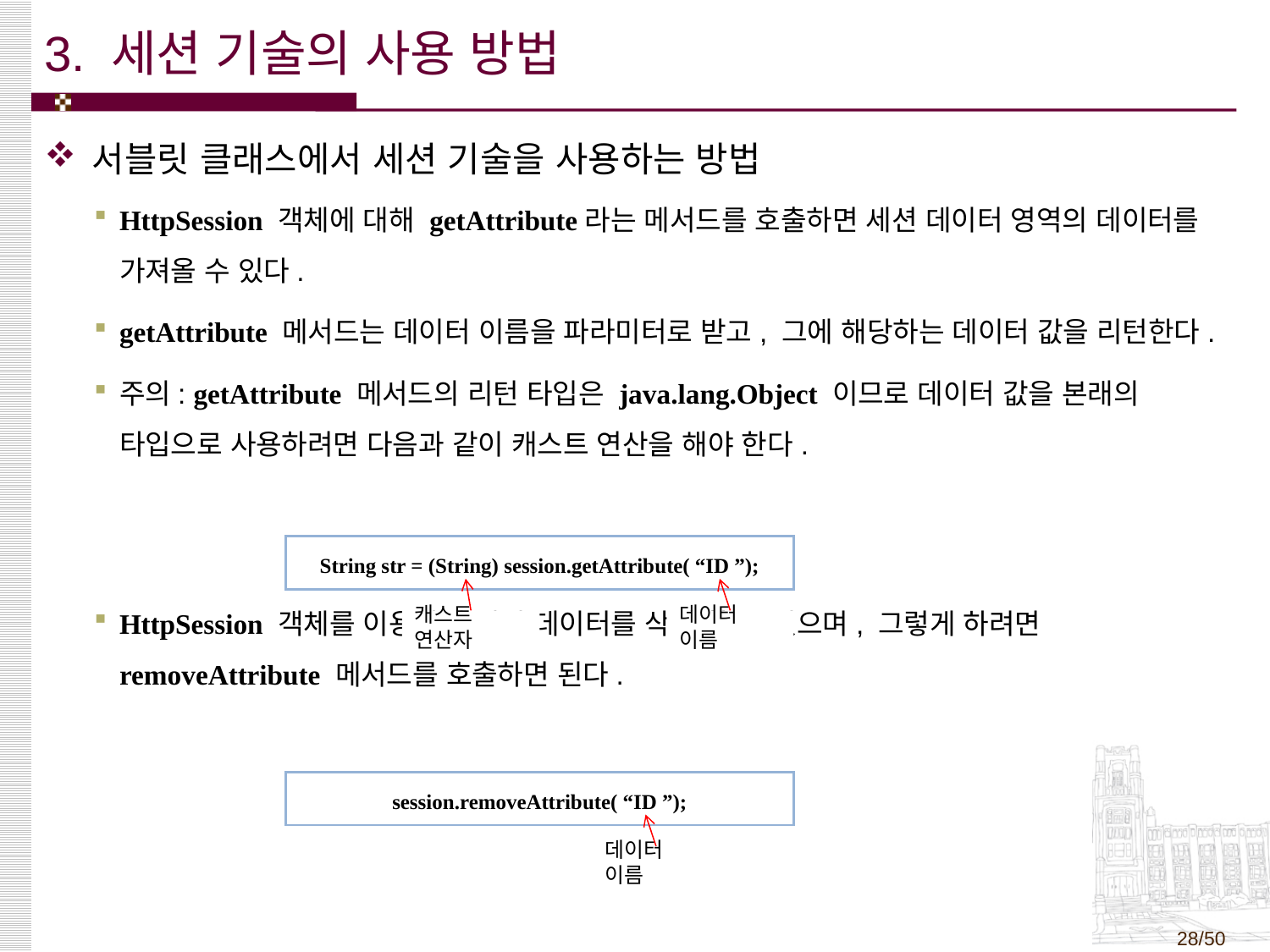

# 3. 세션 기술의 사용 방법
서블릿 클래스에서 세션 기술을 사용하는 방법
HttpSession 객체에 대해 getAttribute라는 메서드를 호출하면 세션 데이터 영역의 데이터를 가져올 수 있다.
getAttribute 메서드는 데이터 이름을 파라미터로 받고, 그에 해당하는 데이터 값을 리턴한다.
주의: getAttribute 메서드의 리턴 타입은 java.lang.Object 이므로 데이터 값을 본래의 타입으로 사용하려면 다음과 같이 캐스트 연산을 해야 한다.

HttpSession 객체를 이용하면 세션 데이터를 삭제 할 수 있으며, 그렇게 하려면 removeAttribute 메서드를 호출하면 된다.

| String str = (String) session.getAttribute( “ID ”); |
| --- |
캐스트 연산자
데이터 이름
| session.removeAttribute( “ID ”); |
| --- |
데이터 이름